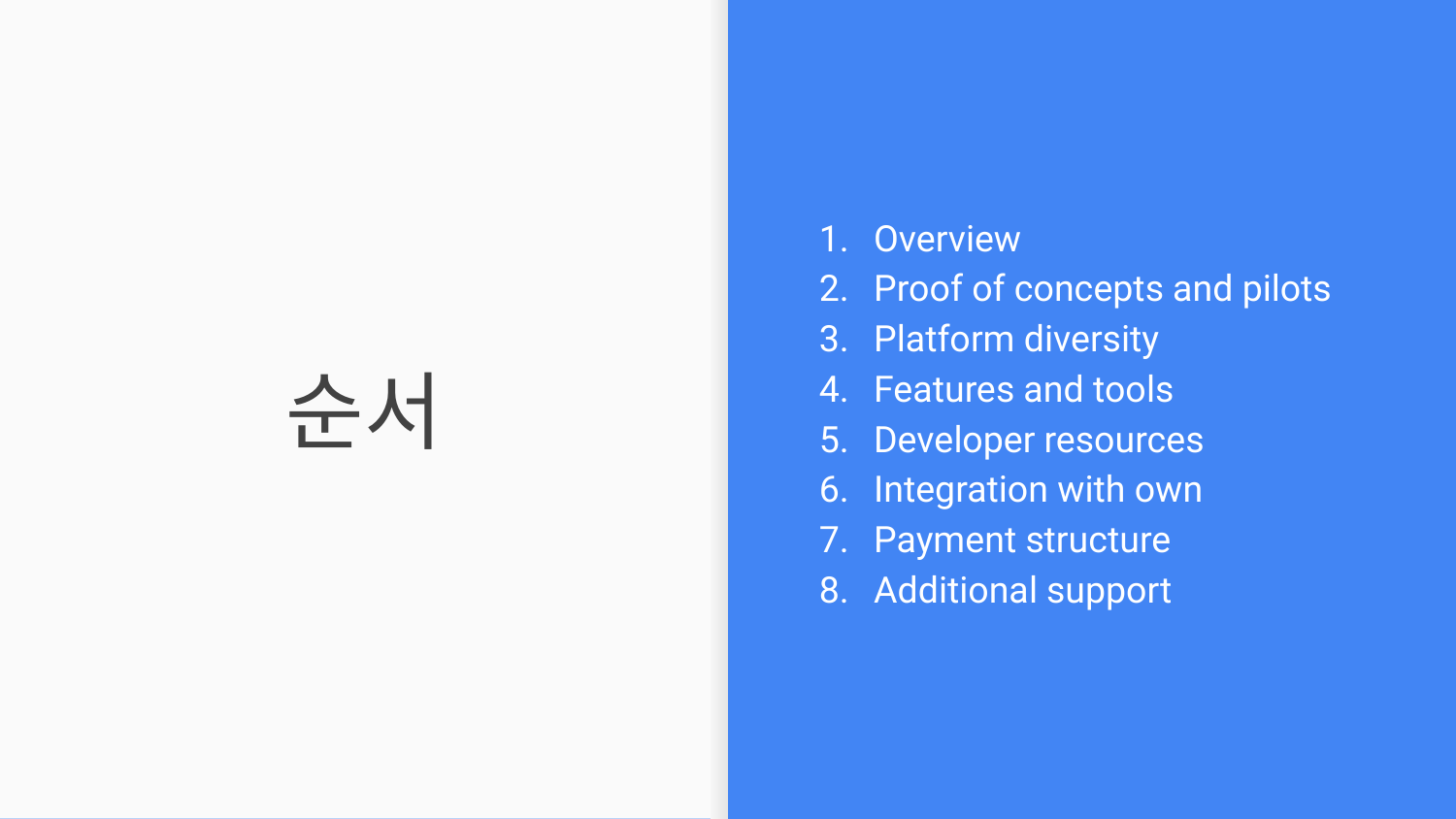

Overview
Proof of concepts and pilots
Platform diversity
Features and tools
Developer resources
Integration with own
Payment structure
Additional support
# 순서